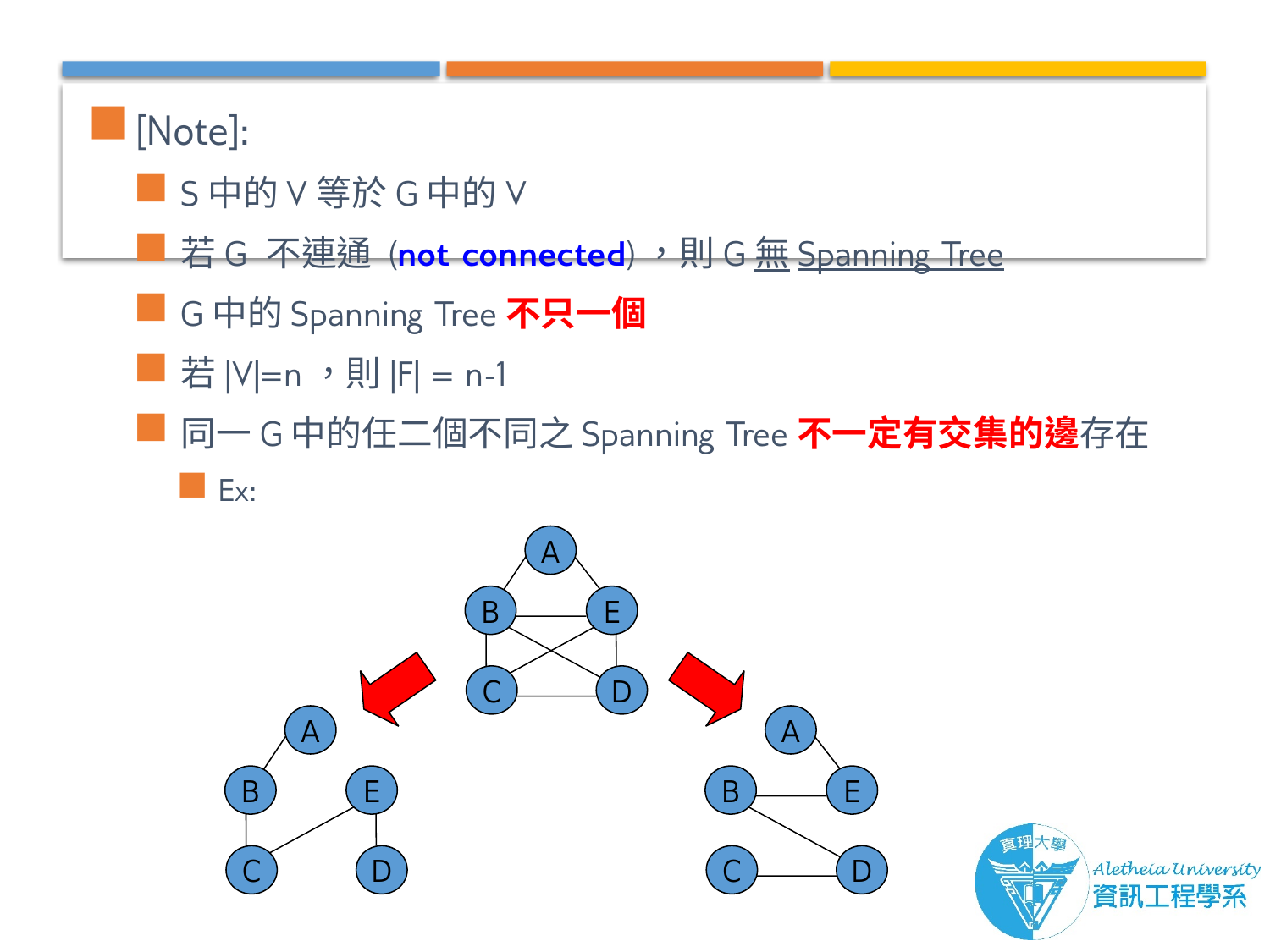

[Note]:
S中的V等於G中的V
若G 不連通 (not connected)，則G無Spanning Tree
G中的Spanning Tree不只一個
若|V|=n，則|F| = n-1
同一G中的任二個不同之Spanning Tree不一定有交集的邊存在
Ex:

A

B
E

C
D

A

B
E

C
D
A

B
E

C
D